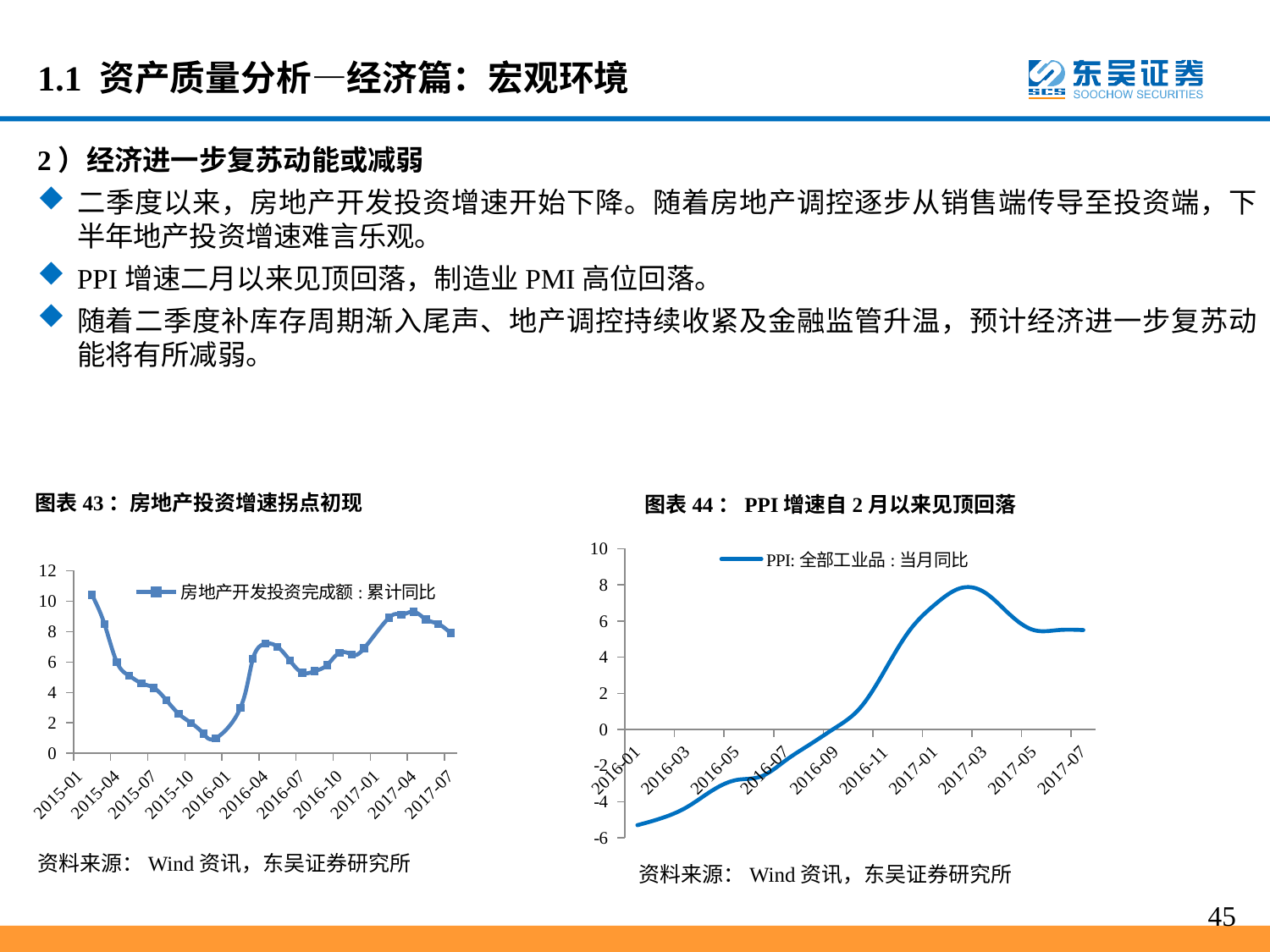

1.1 资产质量分析—经济篇：宏观环境
2）经济进一步复苏动能或减弱
二季度以来，房地产开发投资增速开始下降。随着房地产调控逐步从销售端传导至投资端，下半年地产投资增速难言乐观。
PPI增速二月以来见顶回落，制造业PMI高位回落。
随着二季度补库存周期渐入尾声、地产调控持续收紧及金融监管升温，预计经济进一步复苏动能将有所减弱。

图表43：房地产投资增速拐点初现
图表44：PPI增速自2月以来见顶回落

### Chart

| Category | PPI:全部工业品:当月同比 |
|---|---|
| 42400 | -5.3 |
| 42429 | -4.9 |
| 42460 | -4.3 |
| 42490 | -3.4 |
| 42521 | -2.8 |
| 42551 | -2.6 |
| 42582 | -1.7 |
| 42613 | -0.8 |
| 42643 | 0.1 |
| 42674 | 1.2 |
| 42704 | 3.3 |
| 42735 | 5.5 |
| 42766 | 6.9 |
| 42794 | 7.8 |
| 42825 | 7.6 |
| 42855 | 6.4 |
| 42886 | 5.5 |
| 42916 | 5.5 |
| 42947 | 5.5 |

### Chart

| Category | 房地产开发投资完成额:累计同比 |
|---|---|
| 42063 | 10.4 |
| 42094 | 8.5 |
| 42124 | 6.0 |
| 42155 | 5.1 |
| 42185 | 4.6 |
| 42216 | 4.3 |
| 42247 | 3.5 |
| 42277 | 2.6 |
| 42308 | 2.0 |
| 42338 | 1.3 |
| 42369 | 1.0 |
| 42429 | 3.0 |
| 42460 | 6.2 |
| 42490 | 7.2 |
| 42521 | 7.0 |
| 42551 | 6.1 |
| 42582 | 5.3 |
| 42613 | 5.4 |
| 42643 | 5.8 |
| 42674 | 6.6 |
| 42704 | 6.5 |
| 42735 | 6.9 |
| 42794 | 8.9 |
| 42825 | 9.1 |
| 42855 | 9.3 |
| 42886 | 8.8 |
| 42916 | 8.5 |
| 42947 | 7.9 |
资料来源：Wind资讯，东吴证券研究所
资料来源：Wind资讯，东吴证券研究所
45